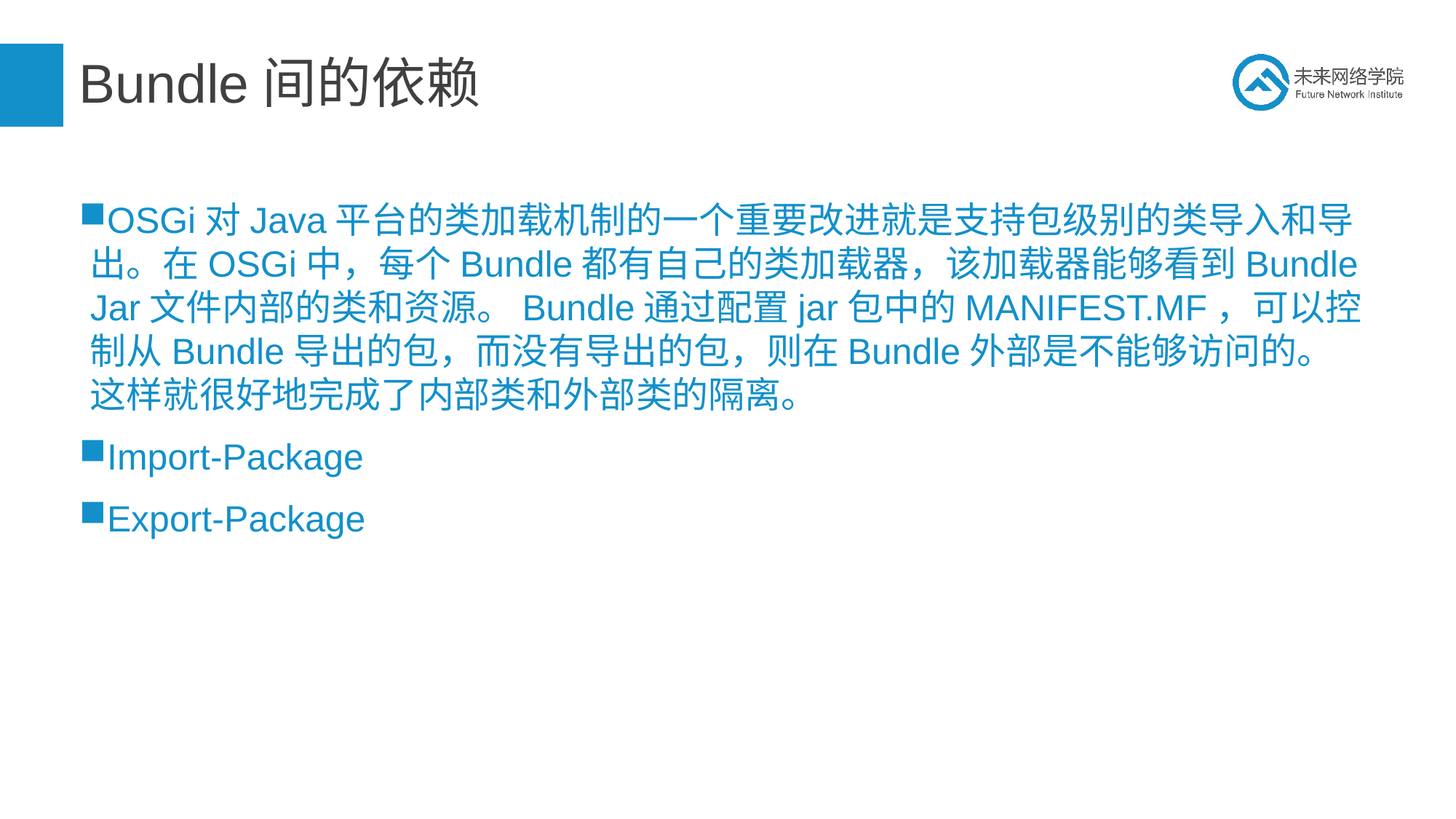

# Bundle间的依赖
OSGi对Java平台的类加载机制的一个重要改进就是支持包级别的类导入和导出。在OSGi中，每个Bundle都有自己的类加载器，该加载器能够看到Bundle Jar文件内部的类和资源。Bundle通过配置jar包中的MANIFEST.MF，可以控制从Bundle导出的包，而没有导出的包，则在Bundle外部是不能够访问的。这样就很好地完成了内部类和外部类的隔离。
Import-Package
Export-Package